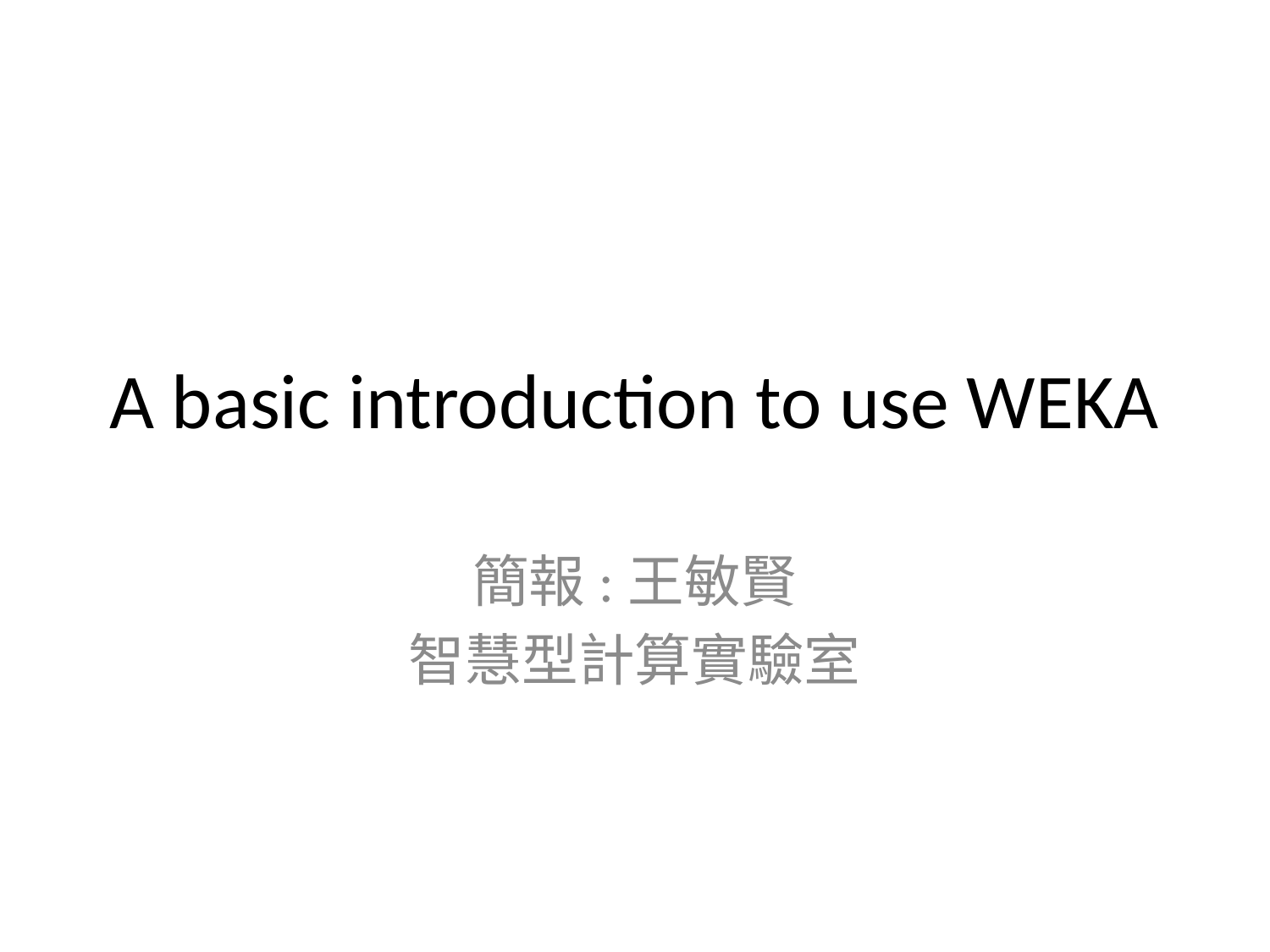

# A basic introduction to use WEKA
簡報:王敏賢
智慧型計算實驗室